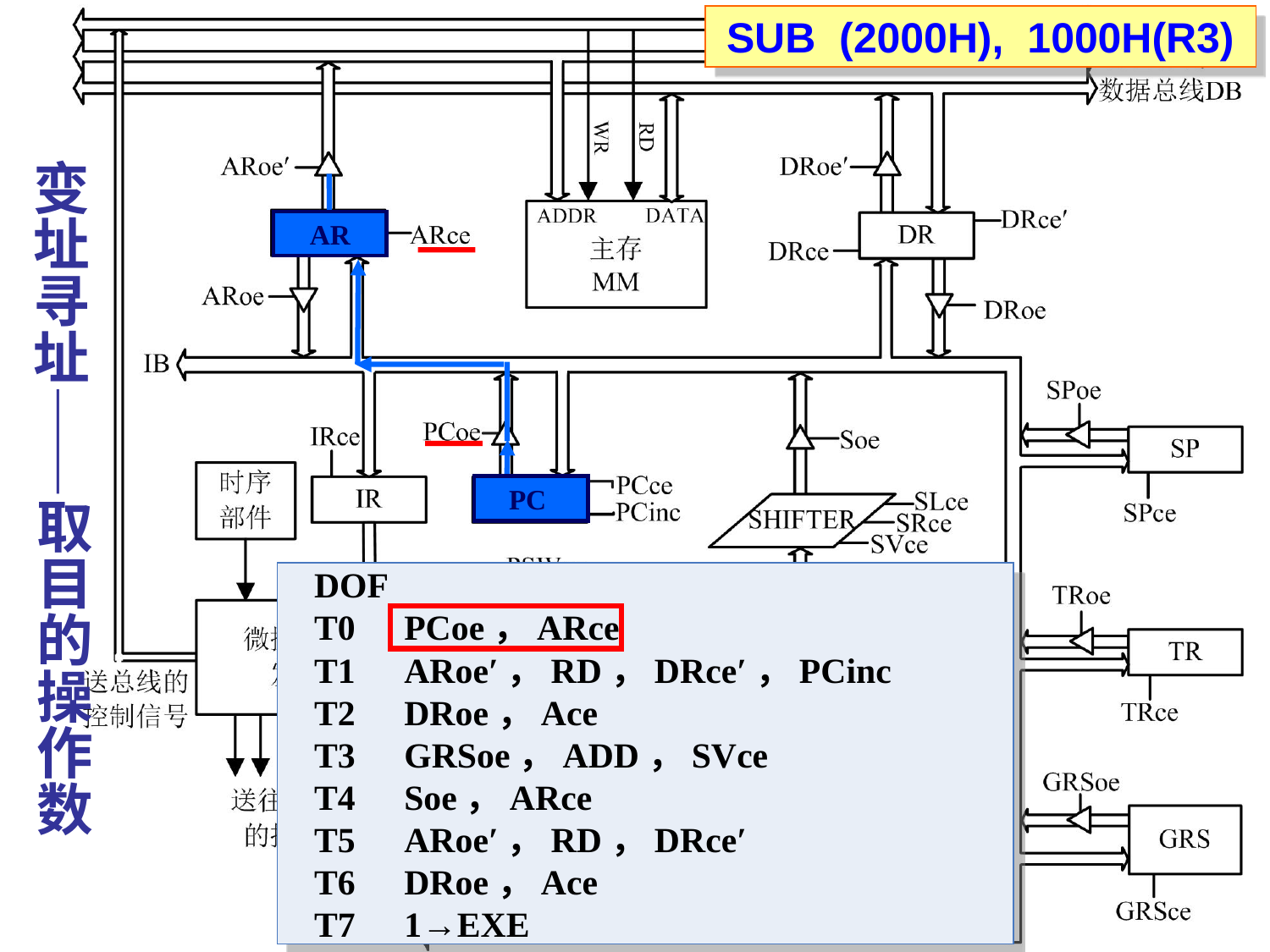

SUB  (2000H),  1000H(R3)
# 变址寻址——取目的操作数

AR

PC
DOF
T0	PCoe，ARce
T1	ARoe′，RD，DRce′，PCinc
T2	DRoe，Ace
T3	GRSoe，ADD，SVce
T4	Soe，ARce
T5	ARoe′，RD，DRce′
T6	DRoe，Ace
T7	1→EXE

62